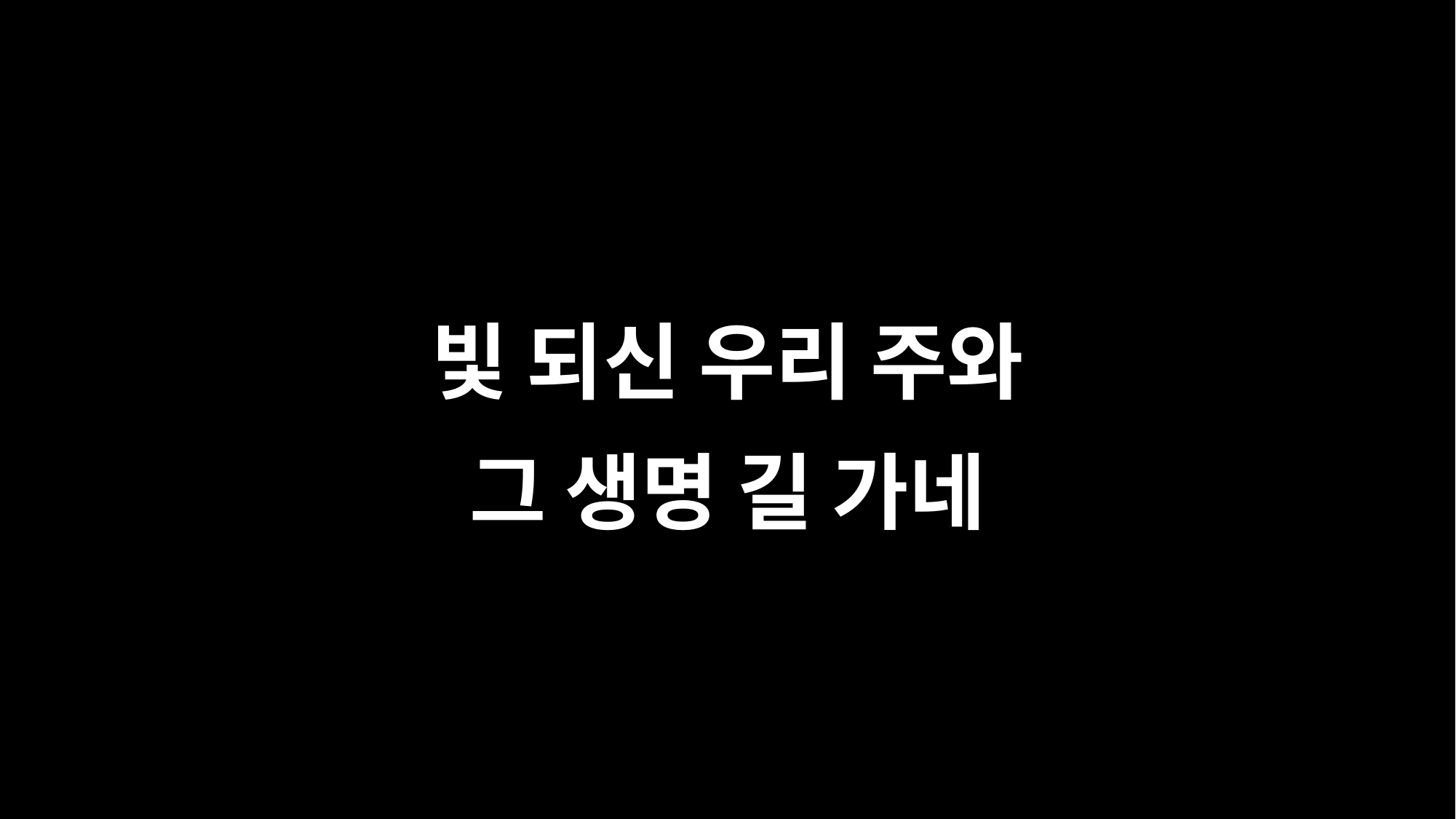

빛 되신 우리 주와
그 생명 길 가네